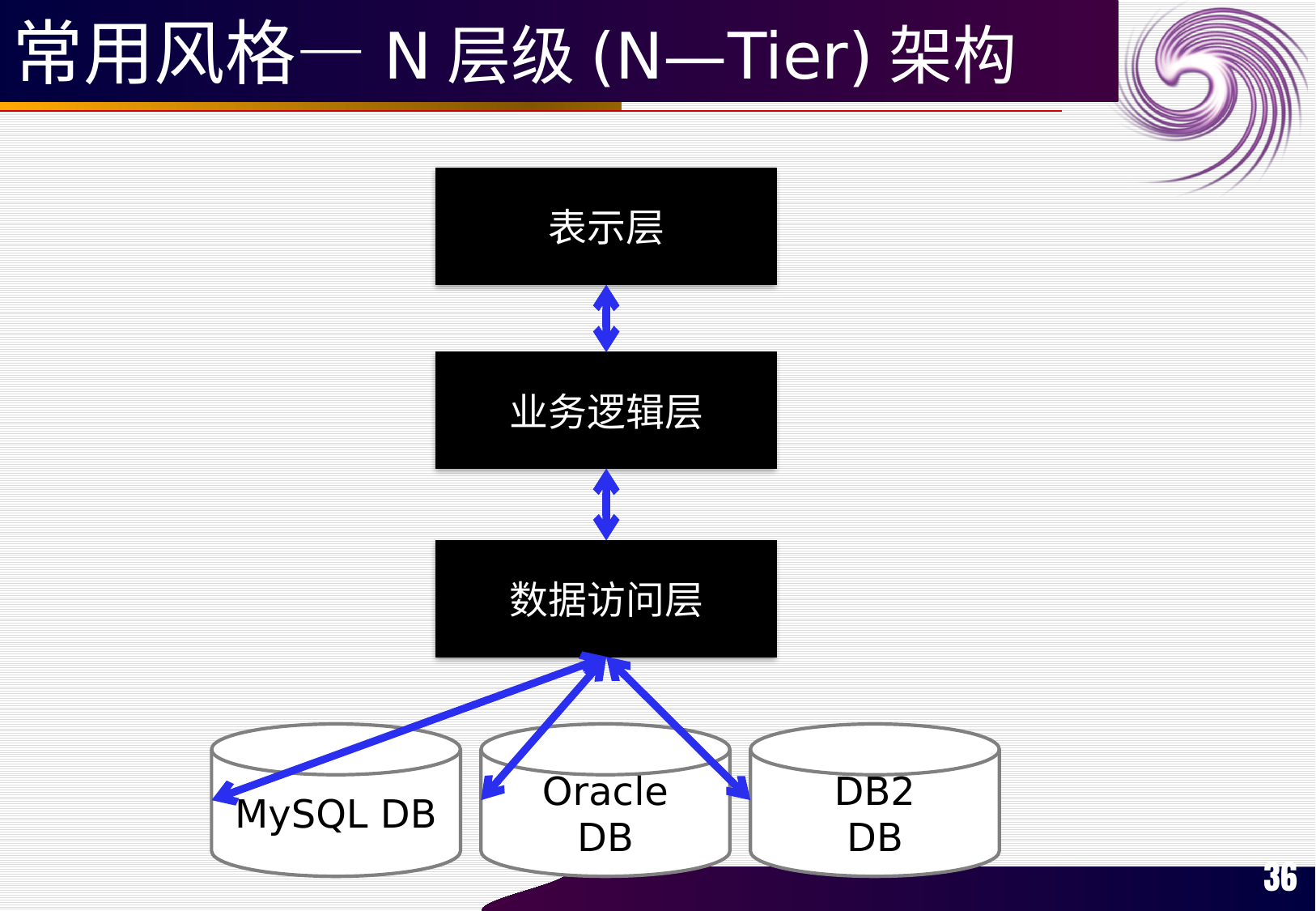

# 常用风格—N层级(N—Tier)架构
表示层
业务逻辑层
数据访问层
MySQL DB
Oracle
DB
DB2
DB
36